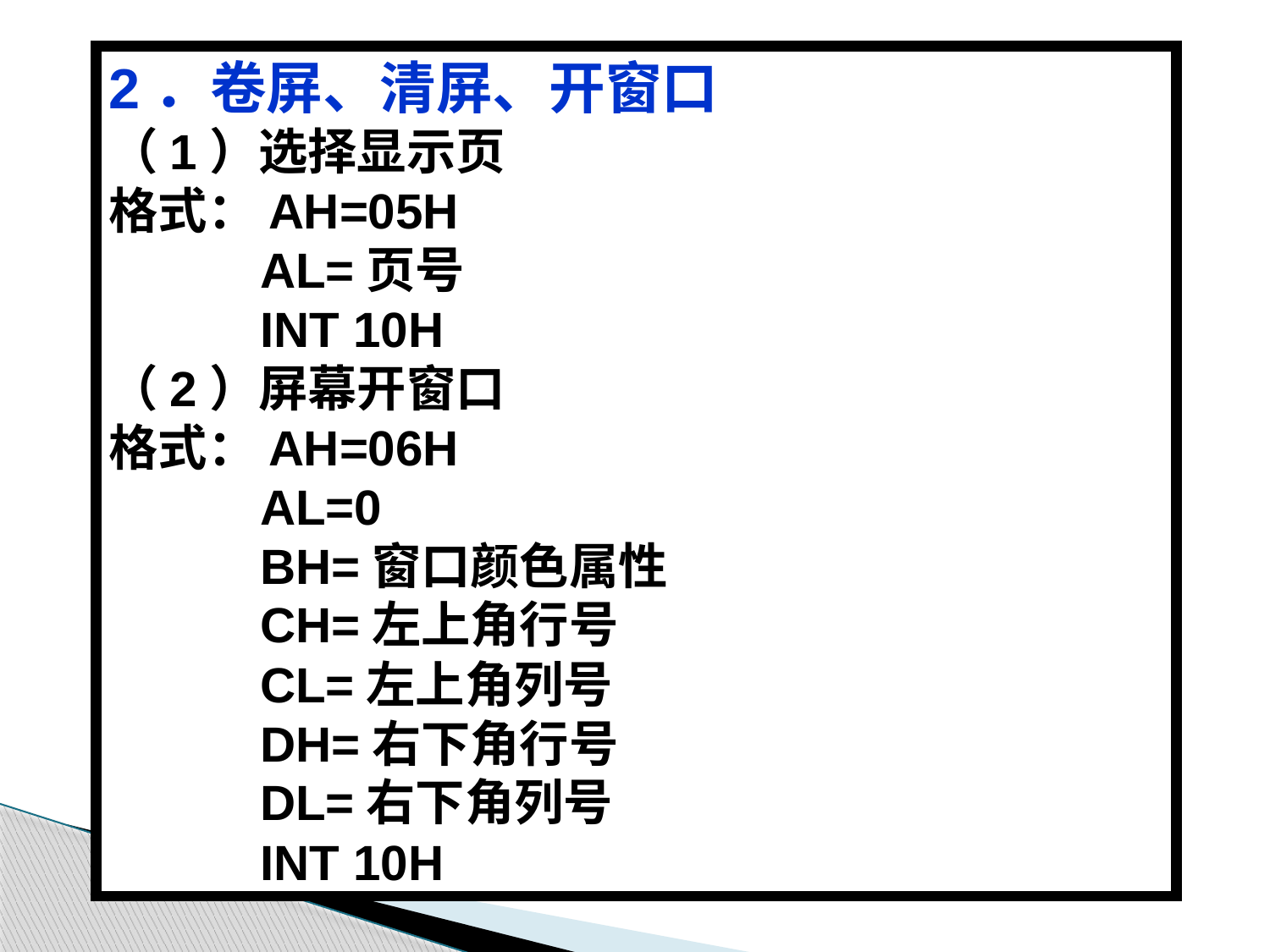

2．卷屏、清屏、开窗口
（1）选择显示页
格式：AH=05H
           AL=页号
           INT 10H
（2）屏幕开窗口
格式：AH=06H
           AL=0
           BH=窗口颜色属性
           CH=左上角行号
           CL=左上角列号
           DH=右下角行号
           DL=右下角列号
           INT 10H